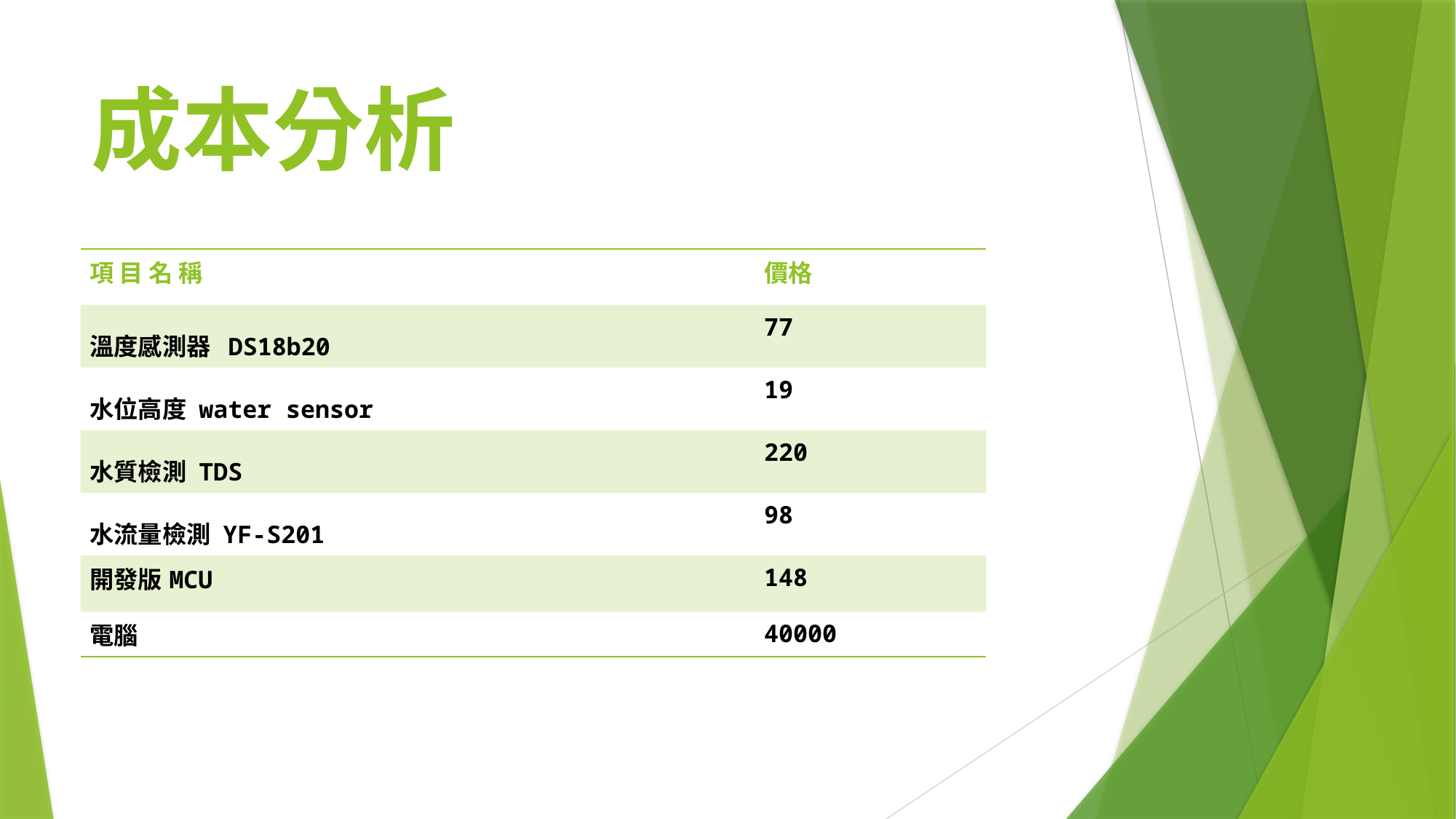

成本分析
| 項 目 名 稱 | 價格 |
| --- | --- |
| 溫度感測器 DS18b20 | 77 |
| 水位高度 water sensor | 19 |
| 水質檢測 TDS | 220 |
| 水流量檢測 YF-S201 | 98 |
| 開發版MCU | 148 |
| 電腦 | 40000 |